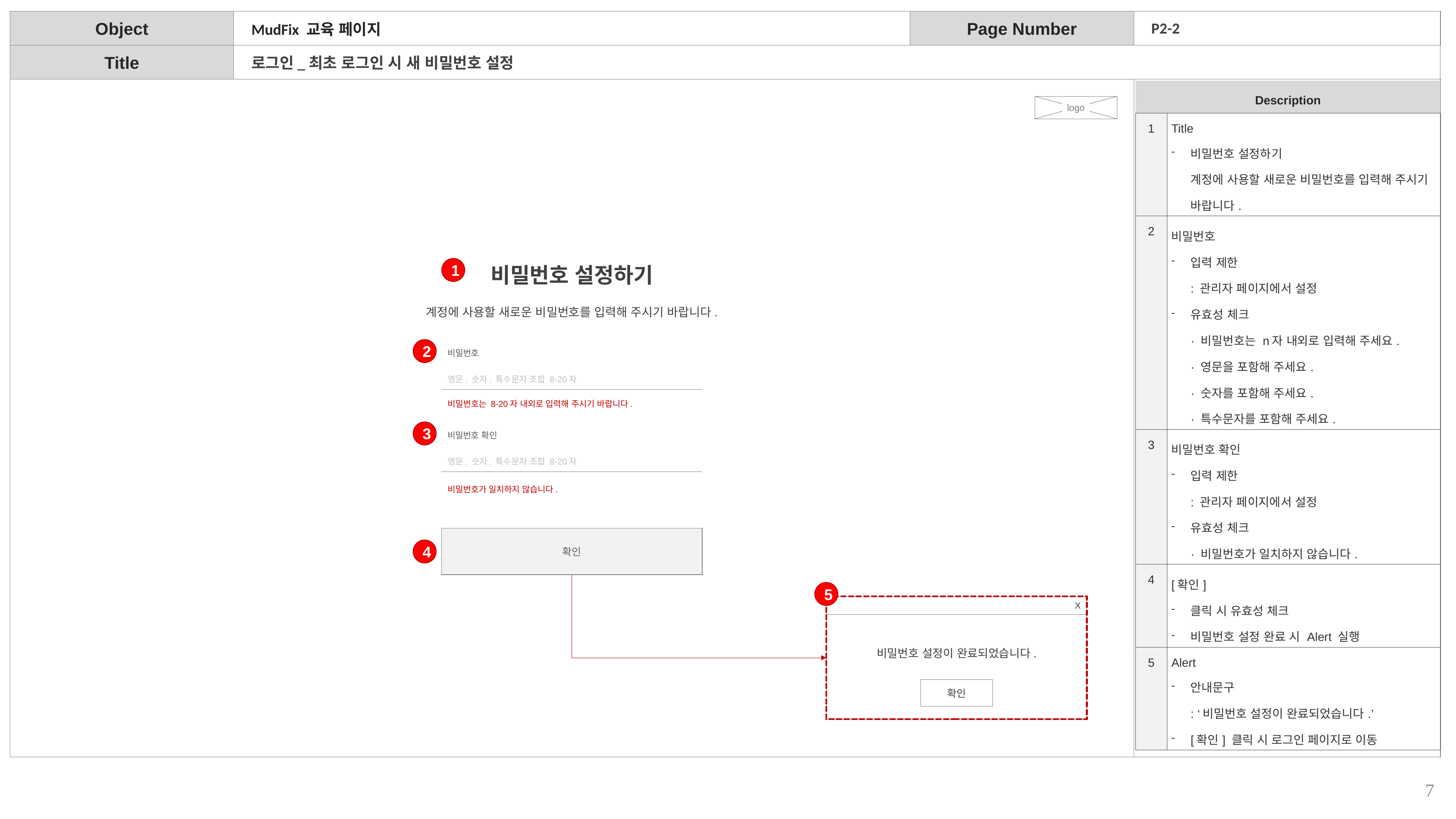

P2-2
MudFix 교육 페이지
로그인_최초 로그인 시 새 비밀번호 설정
| Description |  |
| --- | --- |
| 1 | Title 비밀번호 설정하기 계정에 사용할 새로운 비밀번호를 입력해 주시기 바랍니다. |
| 2 | 비밀번호 입력 제한 : 관리자 페이지에서 설정 유효성 체크 · 비밀번호는 n자 내외로 입력해 주세요. · 영문을 포함해 주세요. · 숫자를 포함해 주세요. · 특수문자를 포함해 주세요. |
| 3 | 비밀번호 확인 입력 제한 : 관리자 페이지에서 설정 유효성 체크 · 비밀번호가 일치하지 않습니다. |
| 4 | [확인] 클릭 시 유효성 체크 비밀번호 설정 완료 시 Alert 실행 |
| 5 | Alert 안내문구 : ‘비밀번호 설정이 완료되었습니다.’ [확인] 클릭 시 로그인 페이지로 이동 |

logo
비밀번호 설정하기
1
계정에 사용할 새로운 비밀번호를 입력해 주시기 바랍니다.
2
비밀번호
영문, 숫자, 특수문자 조합 8-20자
비밀번호는 8-20자 내외로 입력해 주시기 바랍니다.
비밀번호 확인
3
영문, 숫자, 특수문자 조합 8-20자
비밀번호가 일치하지 않습니다.
확인
4
5
X

비밀번호 설정이 완료되었습니다.
확인
7